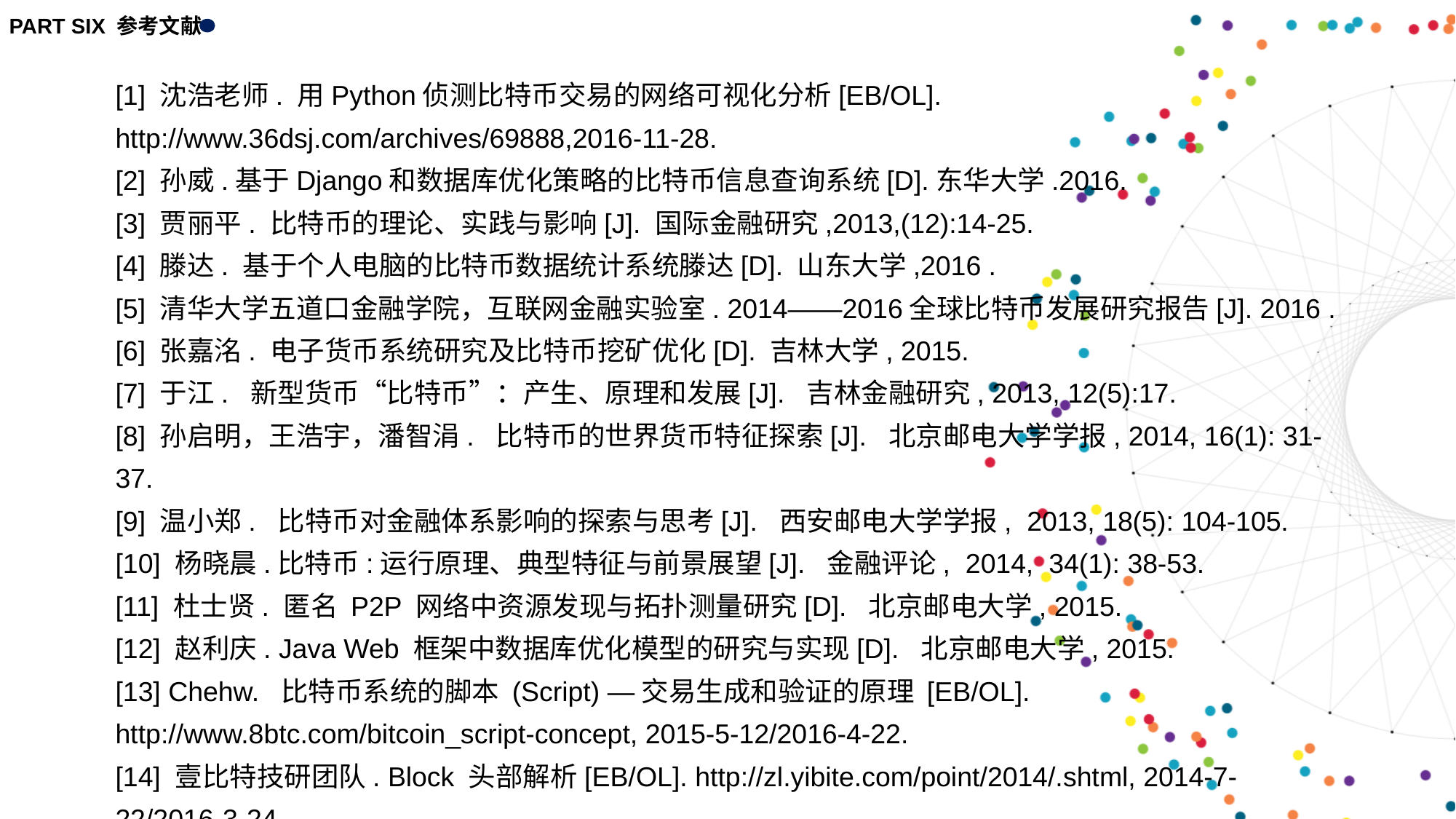

PART SIX 参考文献

[1] 沈浩老师. 用Python侦测比特币交易的网络可视化分析[EB/OL]. http://www.36dsj.com/archives/69888,2016-11-28.
[2] 孙威.基于Django和数据库优化策略的比特币信息查询系统[D].东华大学.2016.
[3] 贾丽平. 比特币的理论、实践与影响[J]. 国际金融研究,2013,(12):14-25.
[4] 滕达. 基于个人电脑的比特币数据统计系统滕达[D]. 山东大学,2016 .
[5] 清华大学五道口金融学院，互联网金融实验室. 2014——2016全球比特币发展研究报告[J]. 2016 .
[6] 张嘉洺. 电子货币系统研究及比特币挖矿优化[D]. 吉林大学, 2015.
[7] 于江.  新型货币“比特币”：产生、原理和发展[J].  吉林金融研究, 2013, 12(5):17.
[8] 孙启明，王浩宇，潘智涓.  比特币的世界货币特征探索[J].  北京邮电大学学报, 2014, 16(1): 31-37.
[9] 温小郑.  比特币对金融体系影响的探索与思考[J].  西安邮电大学学报,  2013, 18(5): 104-105.
[10] 杨晓晨.比特币:运行原理、典型特征与前景展望[J].  金融评论,  2014,  34(1): 38-53.
[11] 杜士贤. 匿名 P2P 网络中资源发现与拓扑测量研究[D].  北京邮电大学, 2015.
[12] 赵利庆. Java Web 框架中数据库优化模型的研究与实现[D].  北京邮电大学, 2015.
[13] Chehw.  比特币系统的脚本 (Script) —交易生成和验证的原理 [EB/OL].
http://www.8btc.com/bitcoin_script-concept, 2015-5-12/2016-4-22.
[14] 壹比特技研团队. Block 头部解析[EB/OL]. http://zl.yibite.com/point/2014/.shtml, 2014-7-22/2016-3-24.